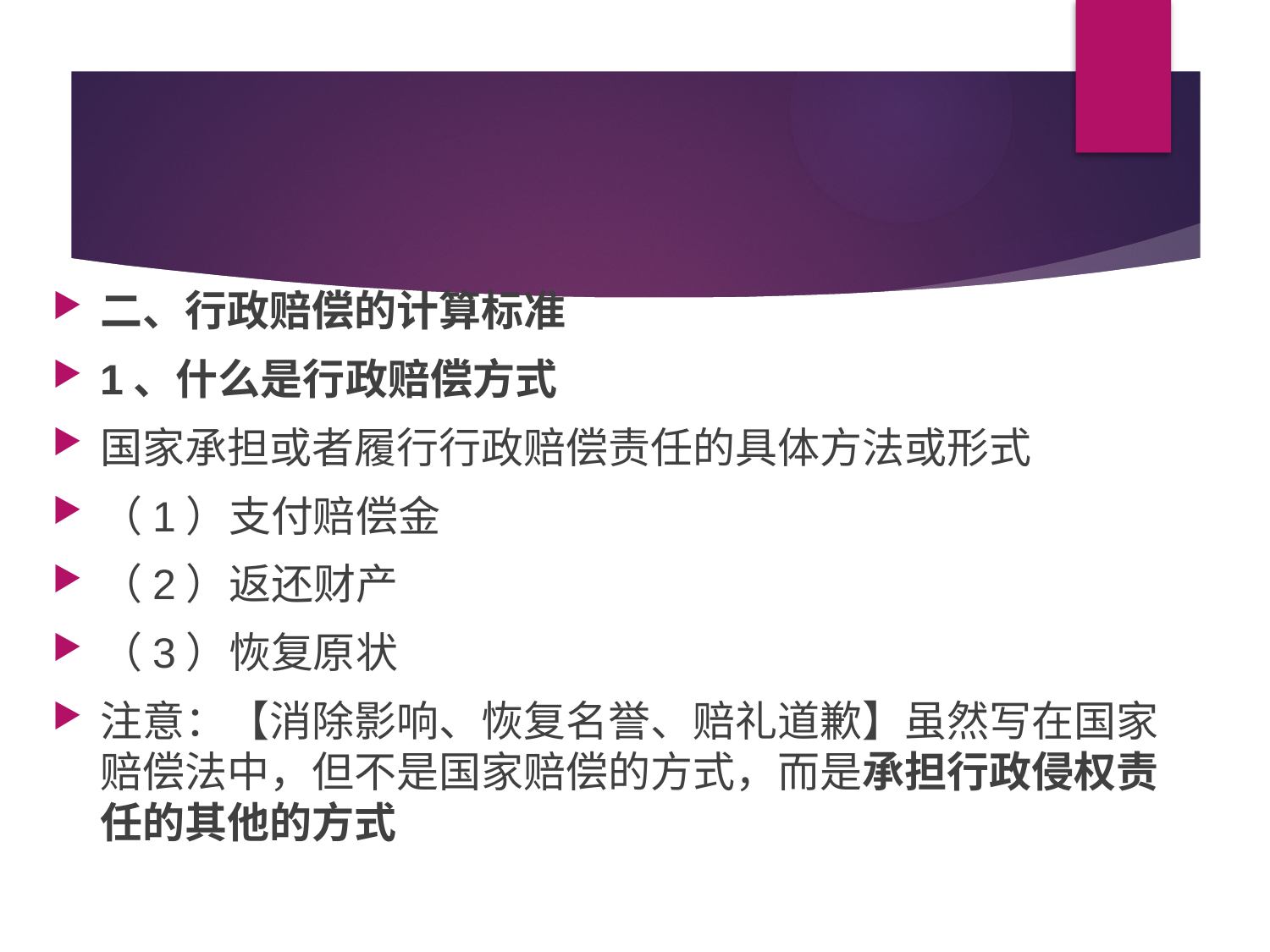

28
#
二、行政赔偿的计算标准
1、什么是行政赔偿方式
国家承担或者履行行政赔偿责任的具体方法或形式
（1）支付赔偿金
（2）返还财产
（3）恢复原状
注意：【消除影响、恢复名誉、赔礼道歉】虽然写在国家赔偿法中，但不是国家赔偿的方式，而是承担行政侵权责任的其他的方式